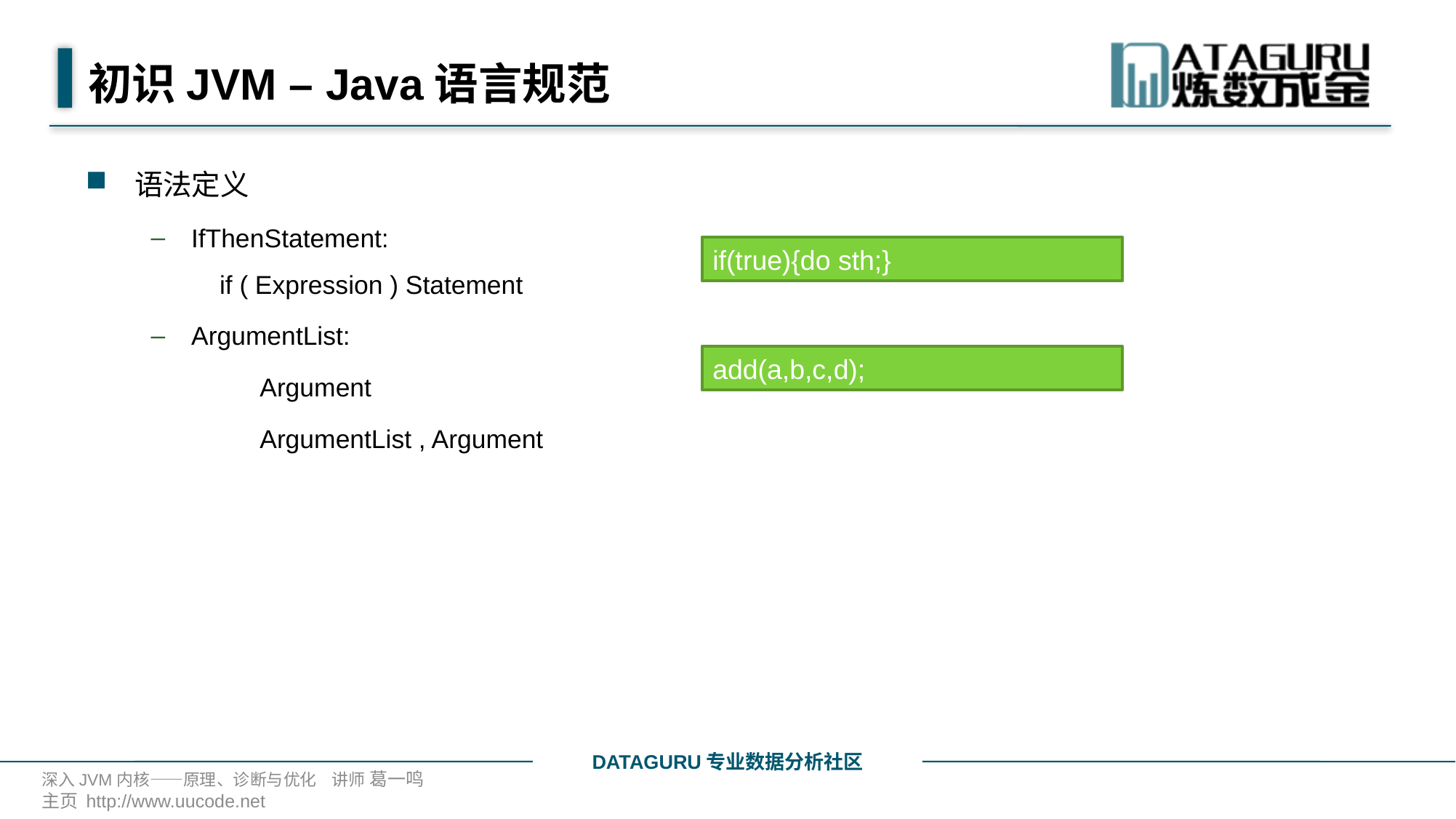

# 初识JVM – Java语言规范
语法定义
IfThenStatement:
    if ( Expression ) Statement
ArgumentList:
	Argument
	ArgumentList , Argument

if(true){do sth;}
add(a,b,c,d);